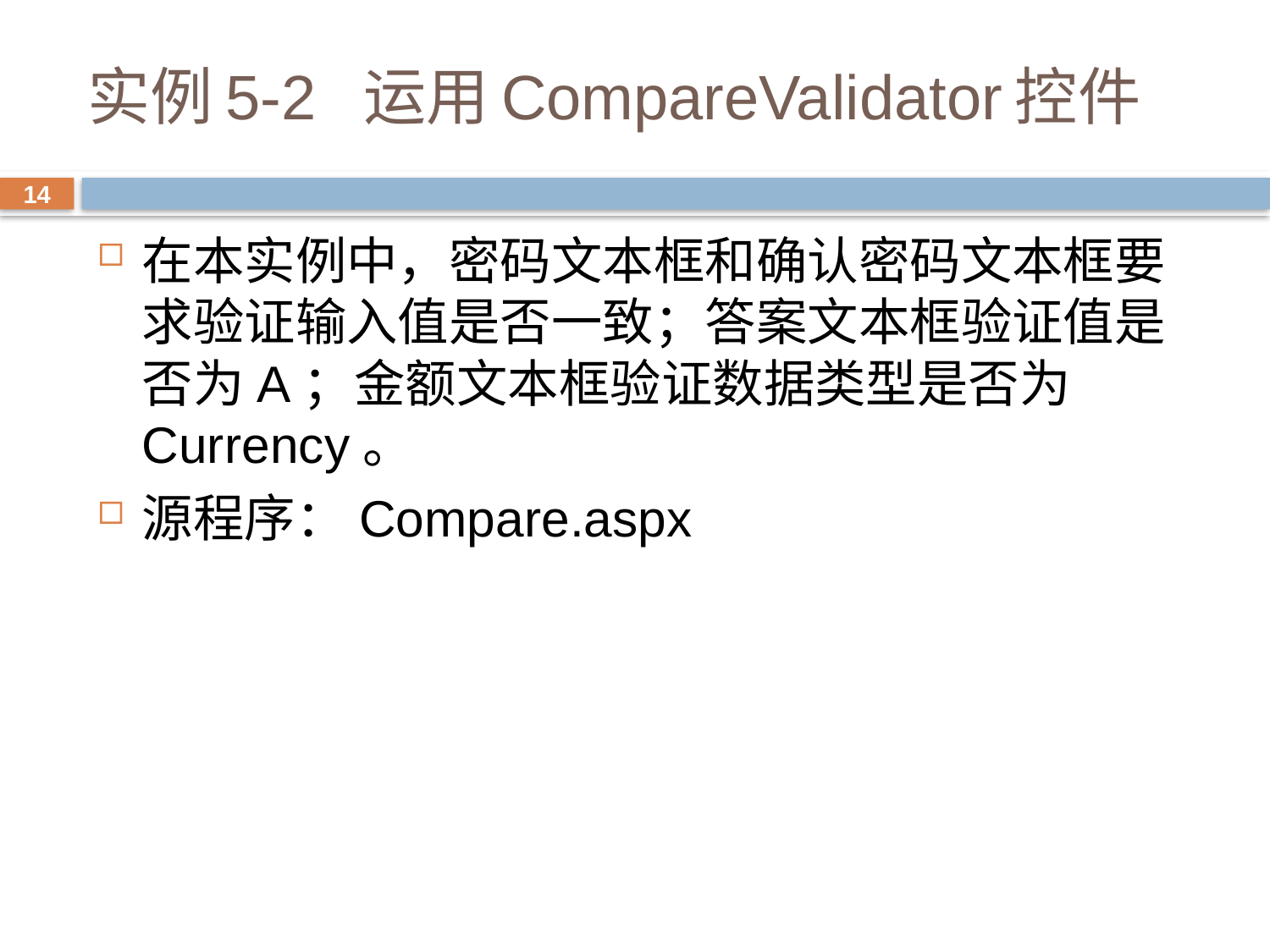

# 实例5-2  运用CompareValidator控件
14
在本实例中，密码文本框和确认密码文本框要求验证输入值是否一致；答案文本框验证值是否为A；金额文本框验证数据类型是否为Currency。
源程序：Compare.aspx